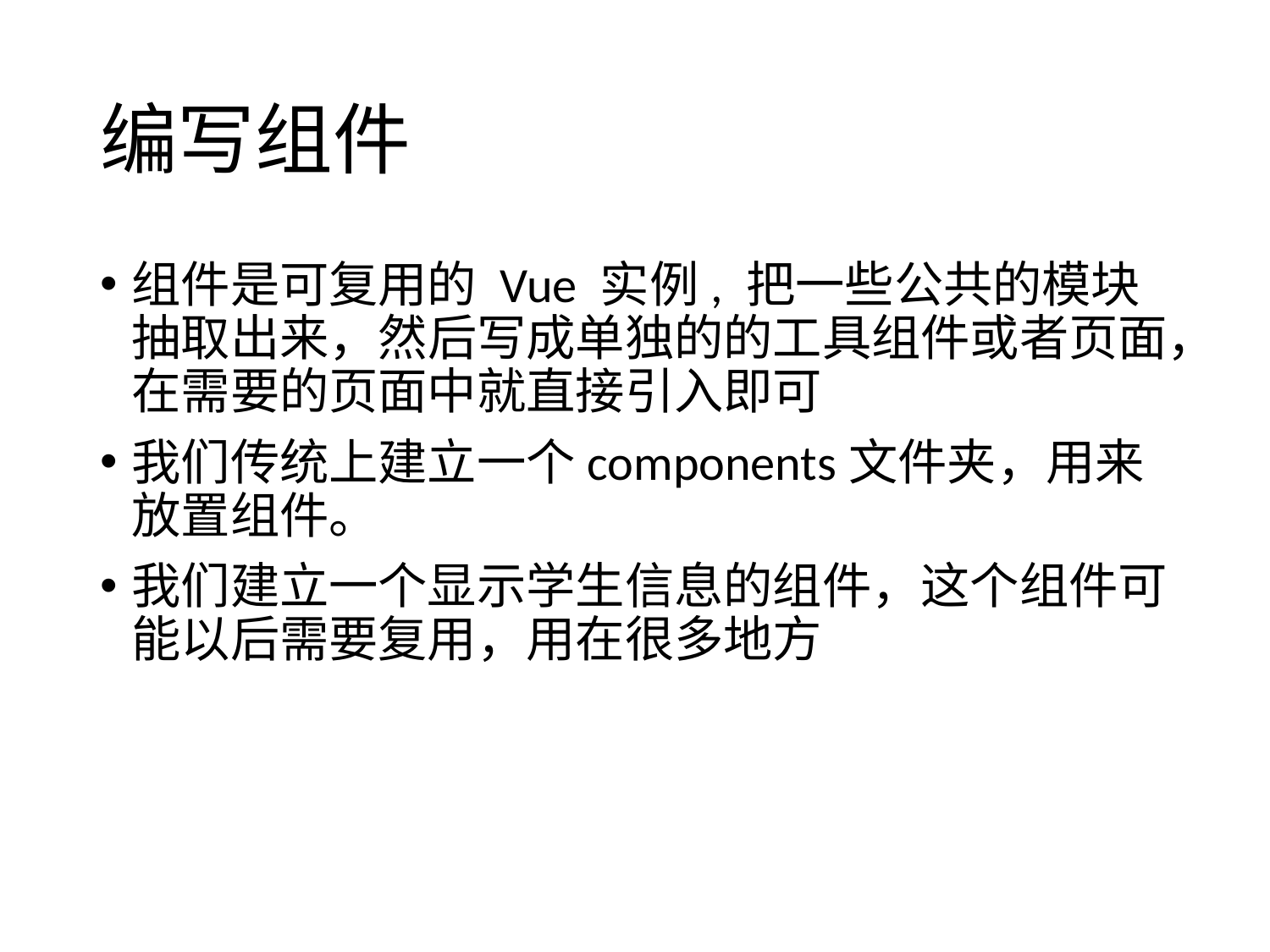

# 编写组件
组件是可复用的 Vue 实例, 把一些公共的模块抽取出来，然后写成单独的的工具组件或者页面，在需要的页面中就直接引入即可
我们传统上建立一个components文件夹，用来放置组件。
我们建立一个显示学生信息的组件，这个组件可能以后需要复用，用在很多地方